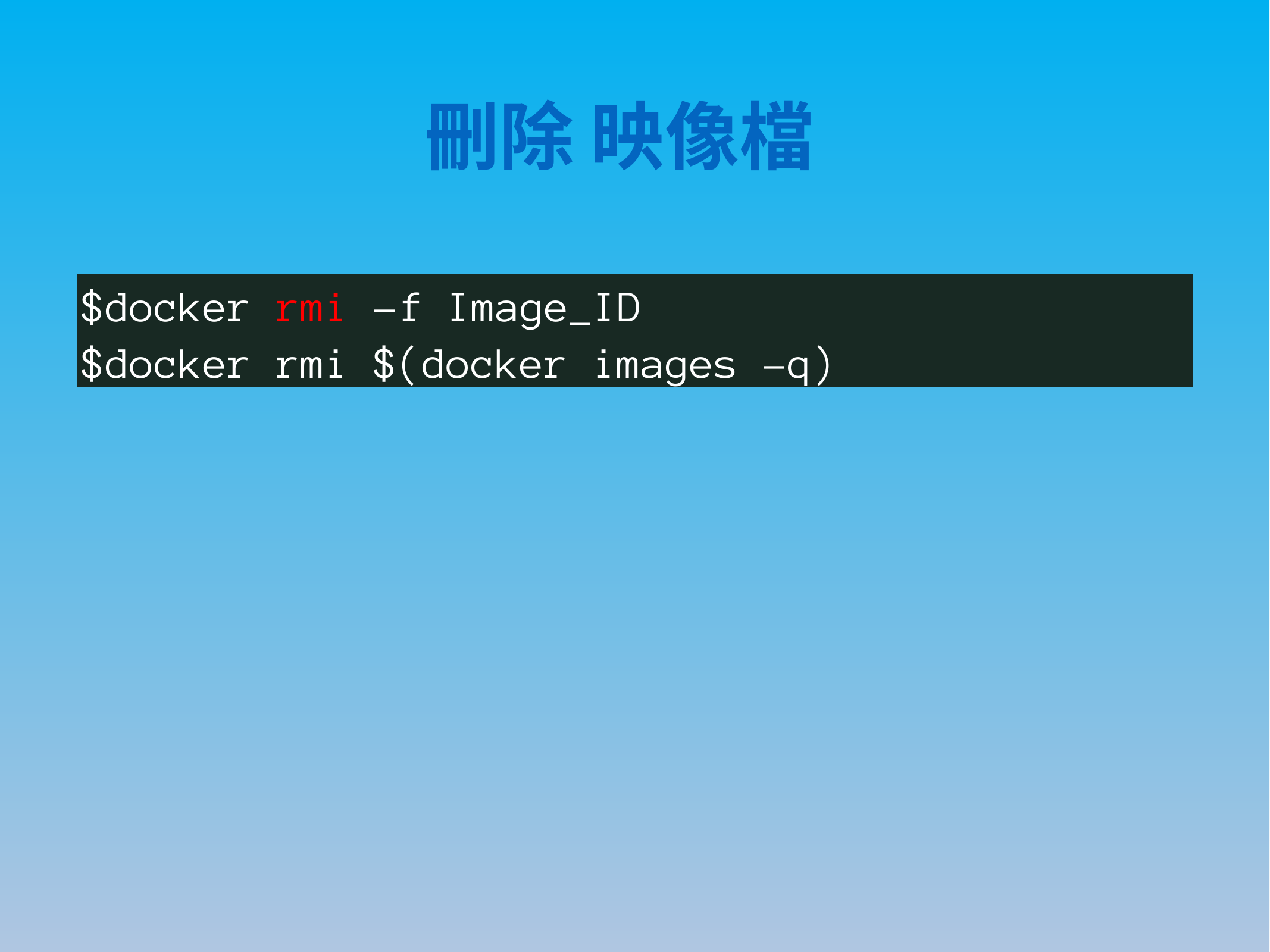

刪除 映像檔
$docker rmi -f Image_ID
$docker rmi $(docker images -q)